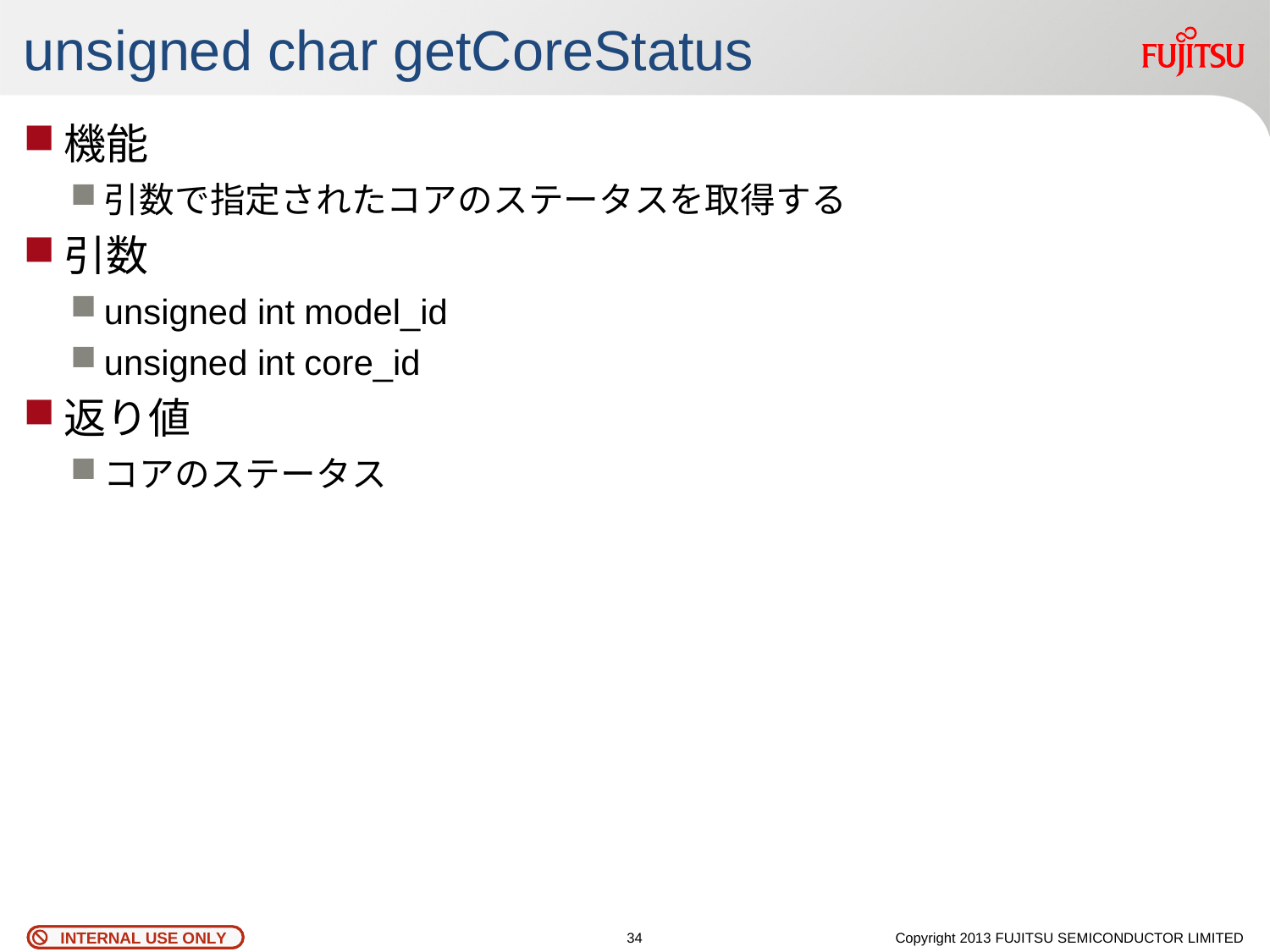

# unsigned char getCoreStatus
機能
引数で指定されたコアのステータスを取得する
引数
unsigned int model_id
unsigned int core_id
返り値
コアのステータス

34
Copyright 2013 FUJITSU SEMICONDUCTOR LIMITED